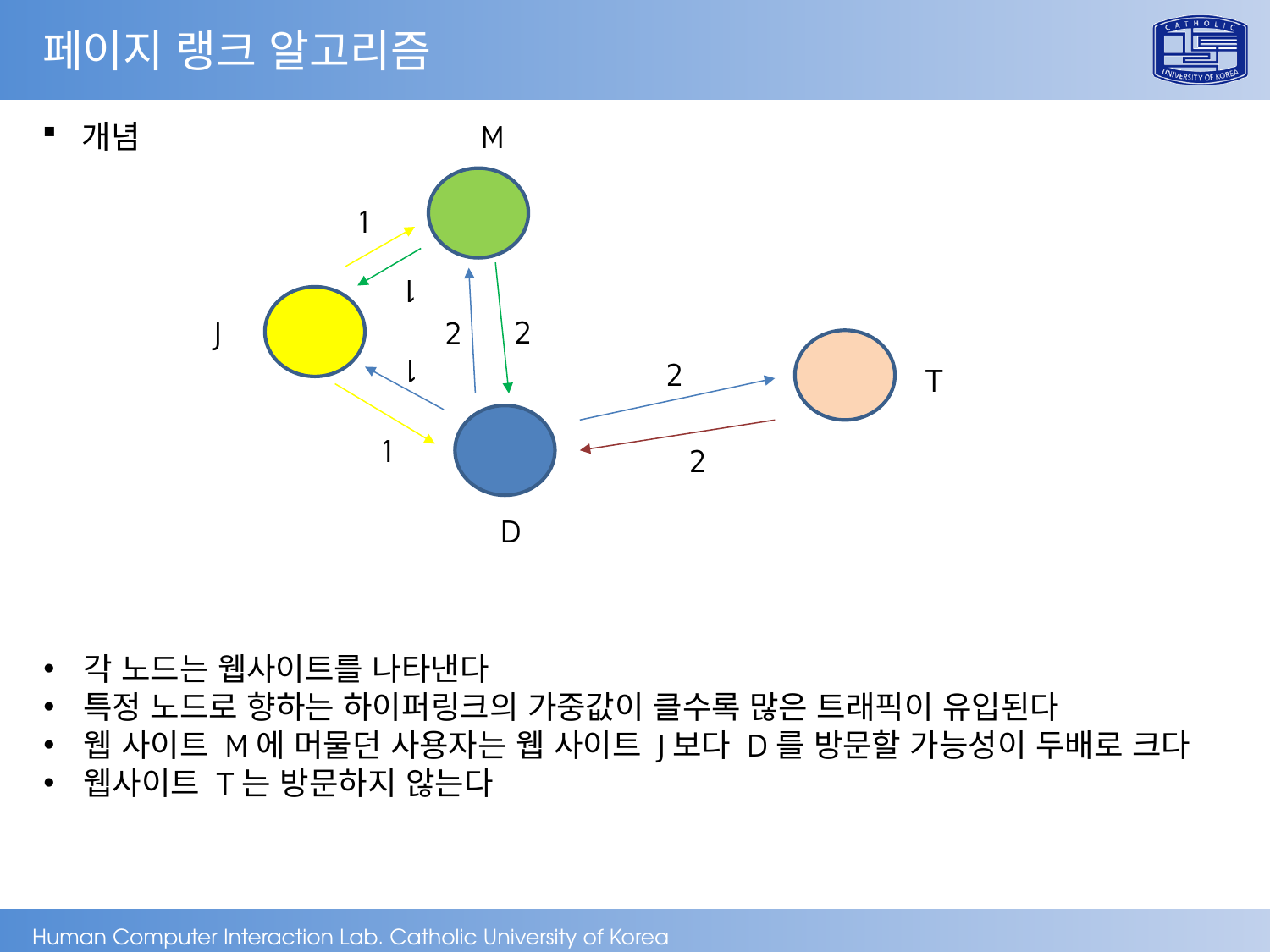

페이지 랭크 알고리즘
개념
M

J
T
D
1
1
2
2
1
2
1
2
각 노드는 웹사이트를 나타낸다
특정 노드로 향하는 하이퍼링크의 가중값이 클수록 많은 트래픽이 유입된다
웹 사이트 M에 머물던 사용자는 웹 사이트 J보다 D를 방문할 가능성이 두배로 크다
웹사이트 T는 방문하지 않는다